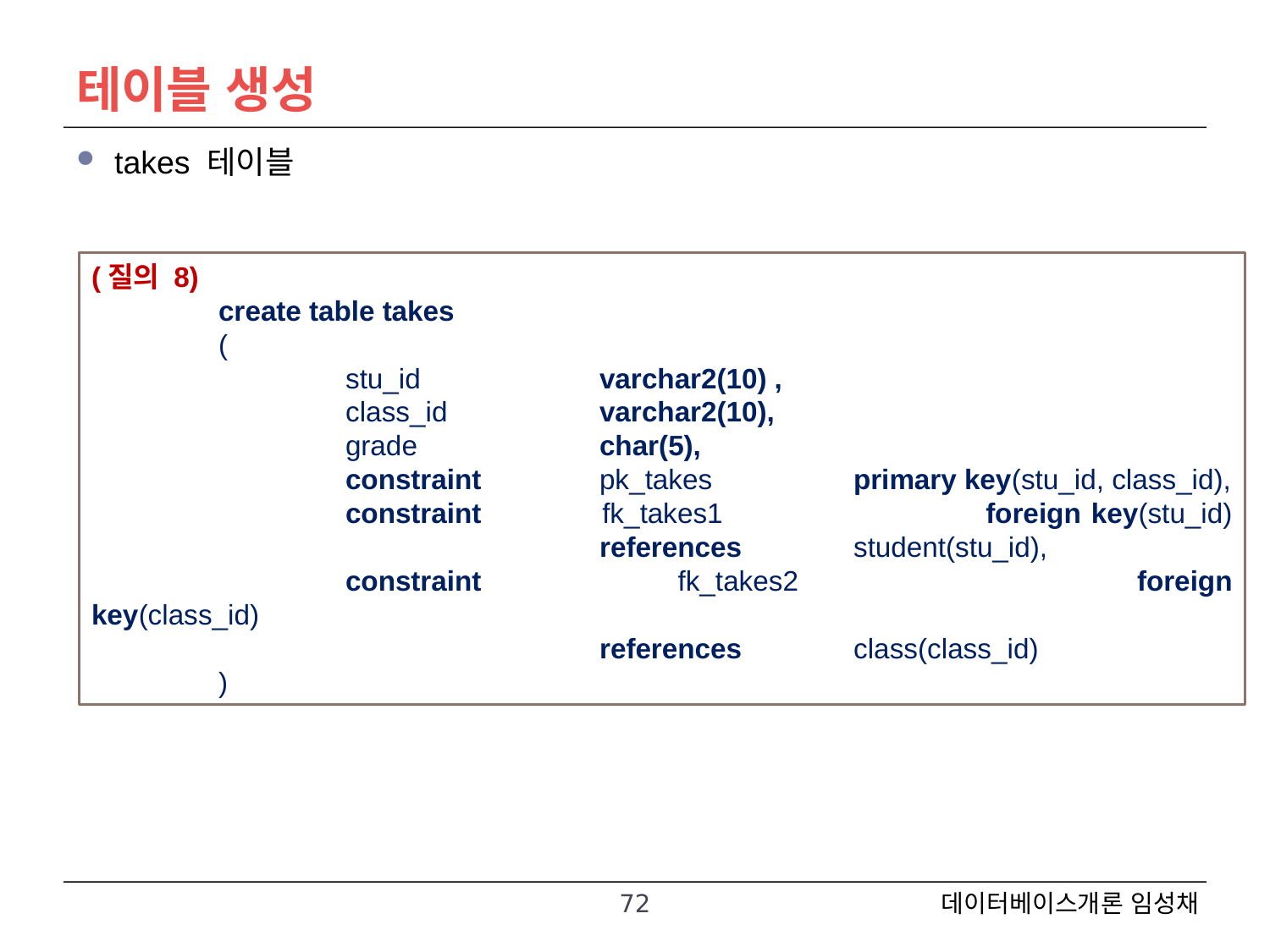

# 테이블 생성
takes 테이블
(질의 8)
	create table takes
	(
		stu_id 		varchar2(10) ,
		class_id 		varchar2(10),
		grade 		char(5),
		constraint 	pk_takes 		primary key(stu_id, class_id),
		constraint 	fk_takes1 		foreign key(stu_id)
				references 	student(stu_id),
		constraint 	fk_takes2 		foreign key(class_id)
				references 	class(class_id)
	)
72
데이터베이스개론 임성채